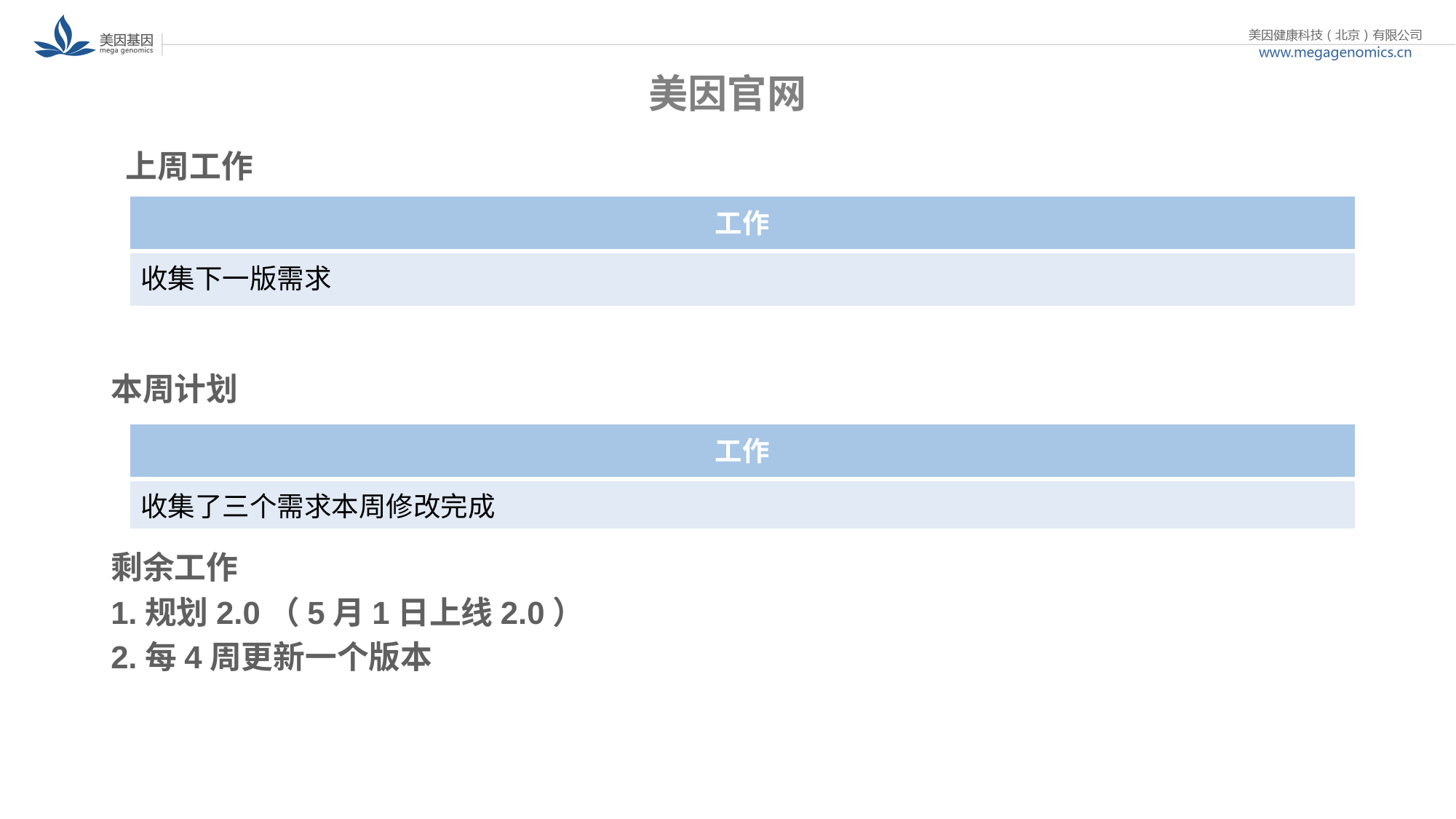

# 美因官网
 上周工作

本周计划

剩余工作
1.规划2.0（5月1日上线2.0）
2.每4周更新一个版本
| 工作 |
| --- |
| 收集下一版需求 |
| 工作 |
| --- |
| 收集了三个需求本周修改完成 |